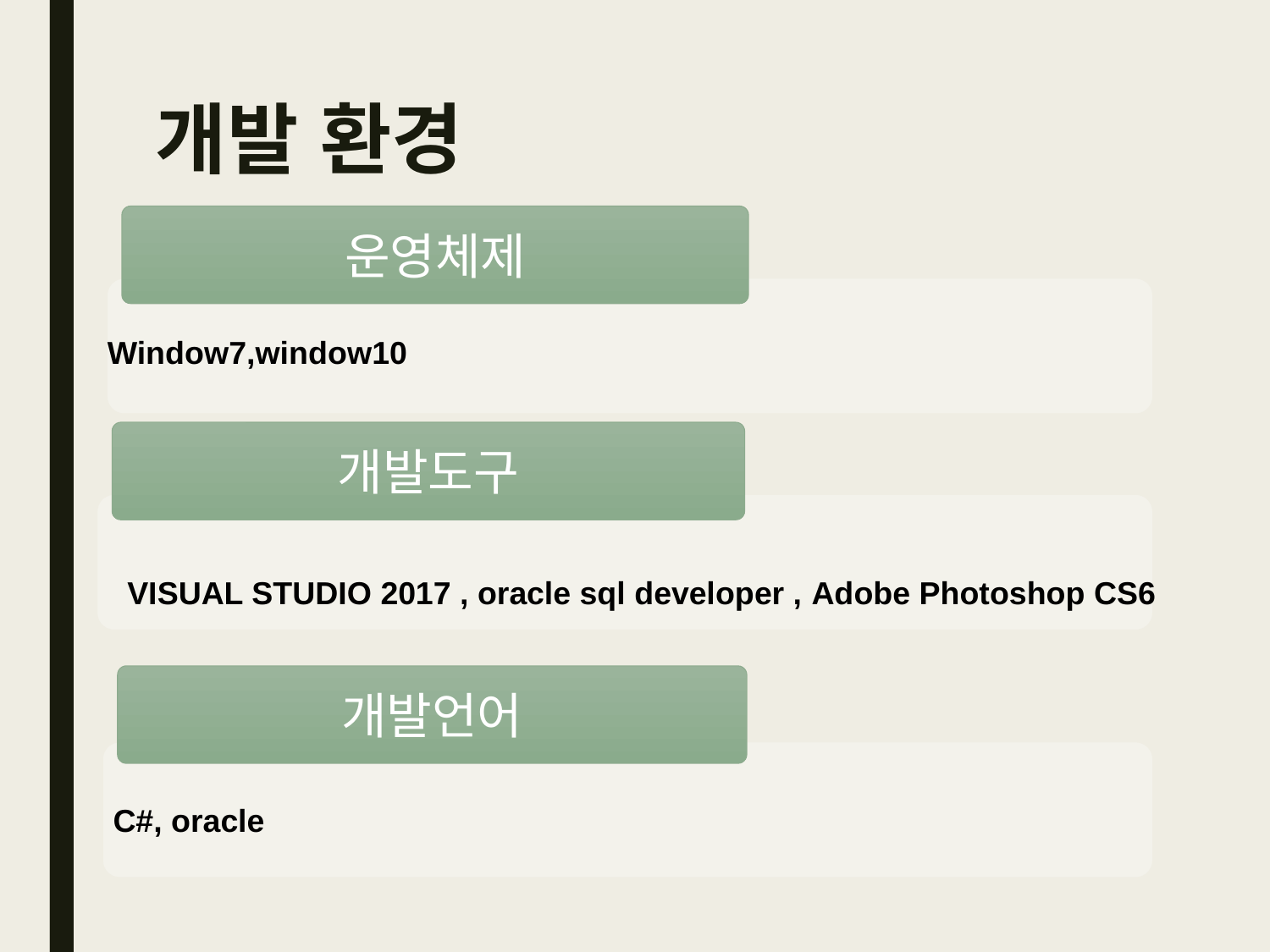

# 개발 환경
운영체제

Window7,window10
개발도구

VISUAL STUDIO 2017 , oracle sql developer , Adobe Photoshop CS6
개발언어

C#, oracle